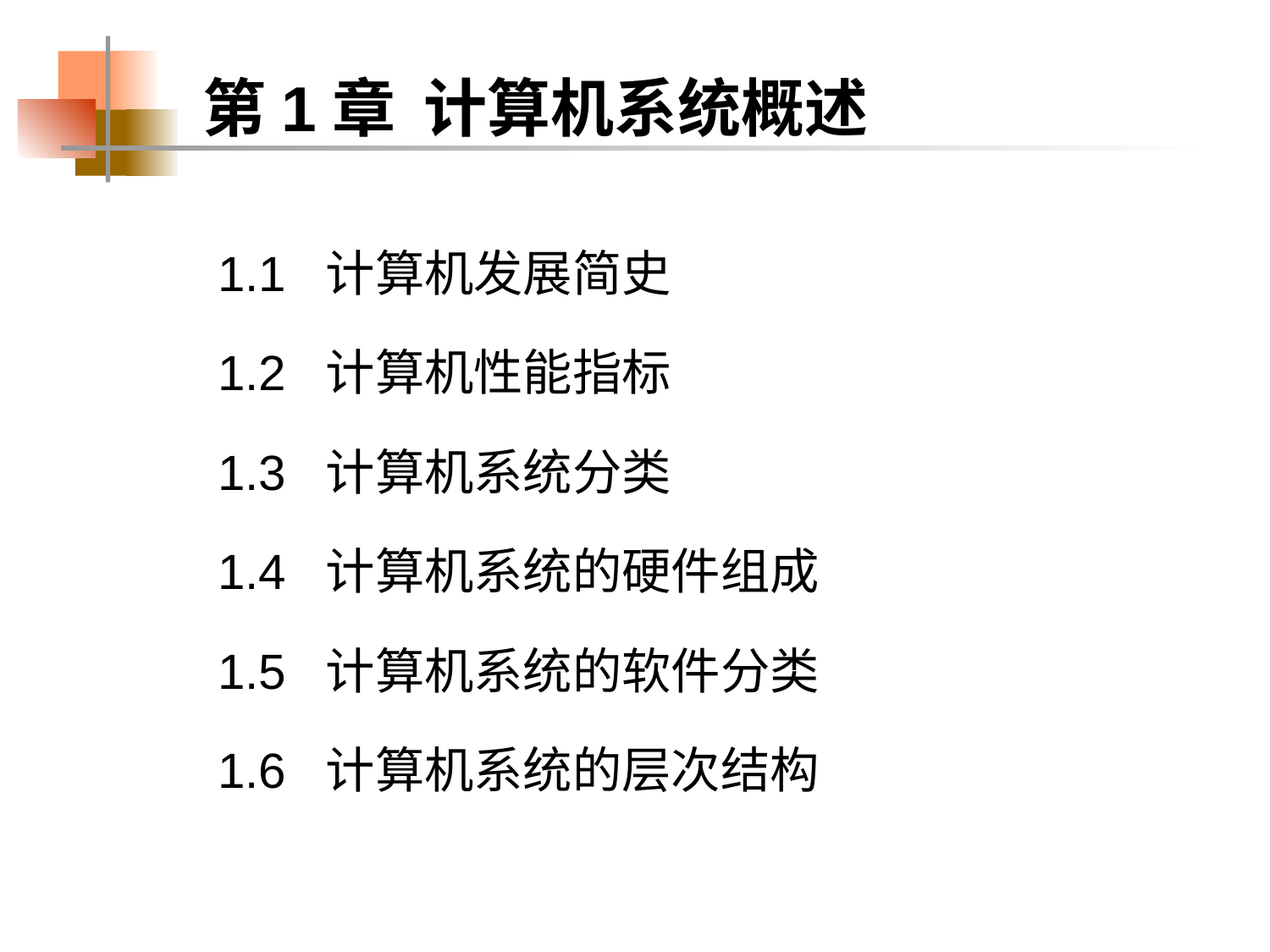

第1章  计算机系统概述
1.1  计算机发展简史
1.2  计算机性能指标
1.3  计算机系统分类
1.4  计算机系统的硬件组成
1.5  计算机系统的软件分类
1.6  计算机系统的层次结构